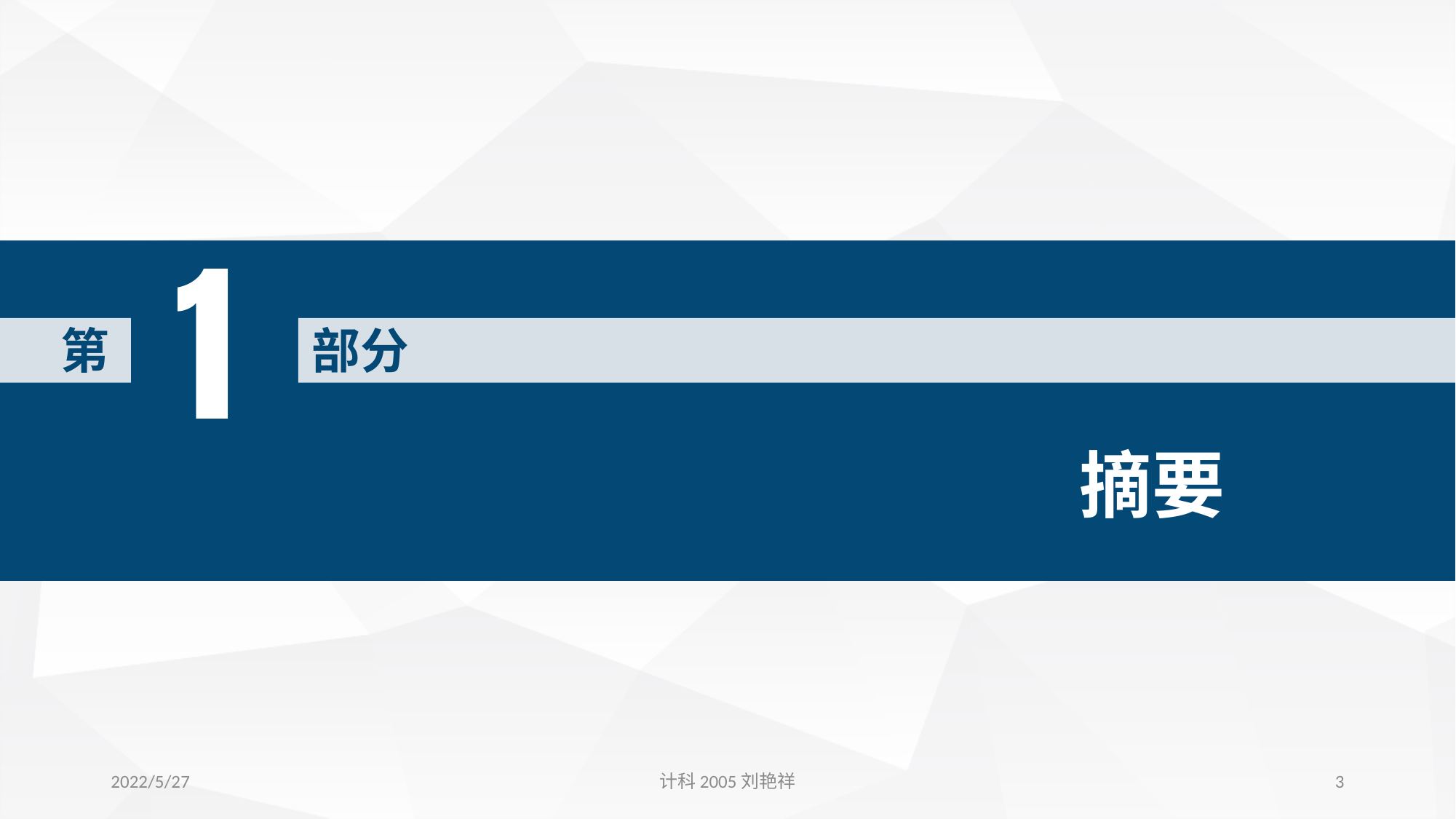

1

第
部分

摘要
2022/5/27
计科2005刘艳祥
3